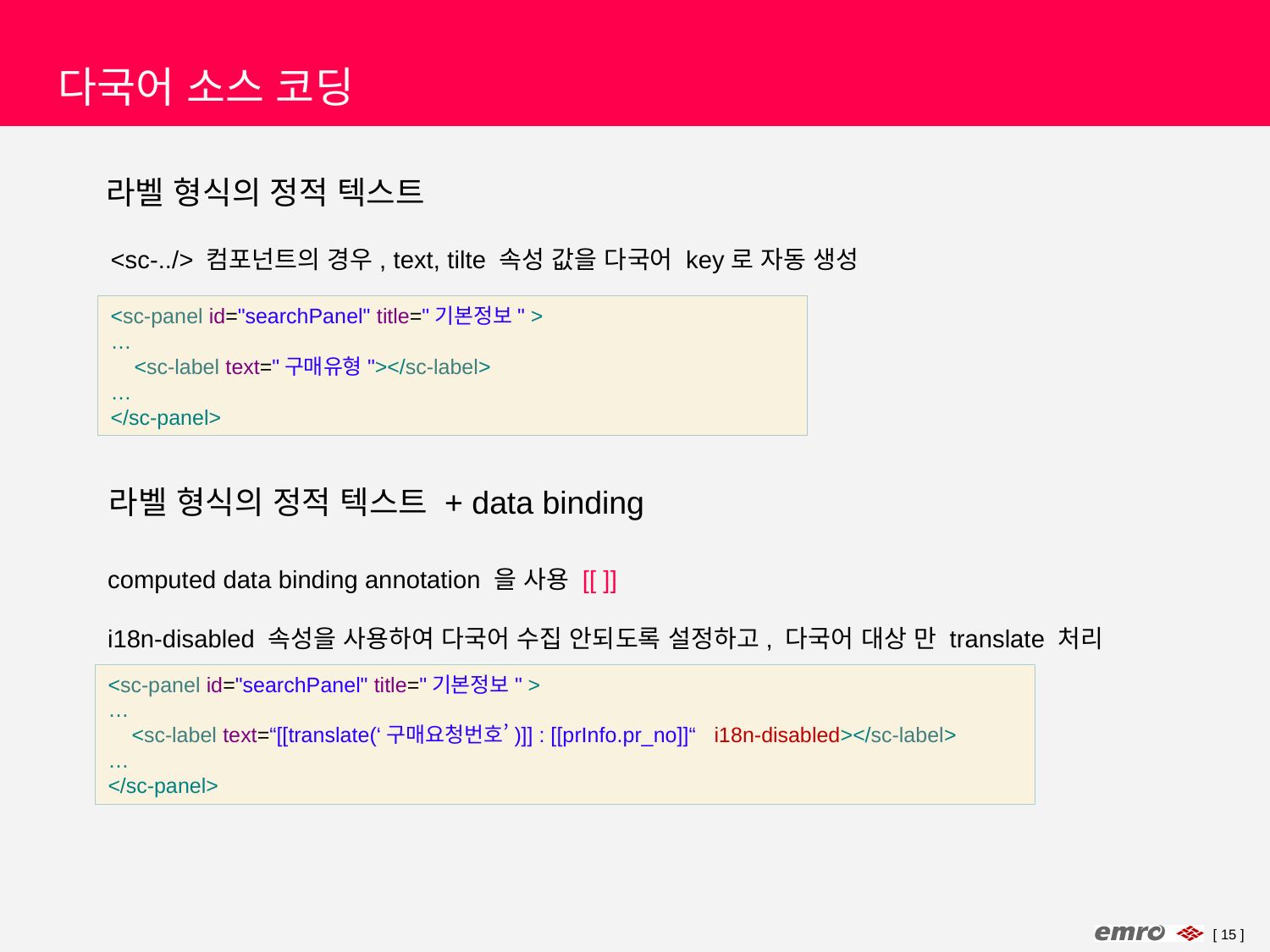

다국어 소스 코딩
라벨 형식의 정적 텍스트
<sc-../> 컴포넌트의 경우, text, tilte 속성 값을 다국어 key로 자동 생성
<sc-panel id="searchPanel" title="기본정보" >
…
    <sc-label text="구매유형"></sc-label>
…
</sc-panel>
라벨 형식의 정적 텍스트 + data binding
computed data binding annotation 을 사용 [[ ]]
i18n-disabled 속성을 사용하여 다국어 수집 안되도록 설정하고, 다국어 대상 만 translate 처리

<sc-panel id="searchPanel" title="기본정보" >
…
    <sc-label text=“[[translate(‘구매요청번호’)]] : [[prInfo.pr_no]]“   i18n-disabled></sc-label>
…
</sc-panel>